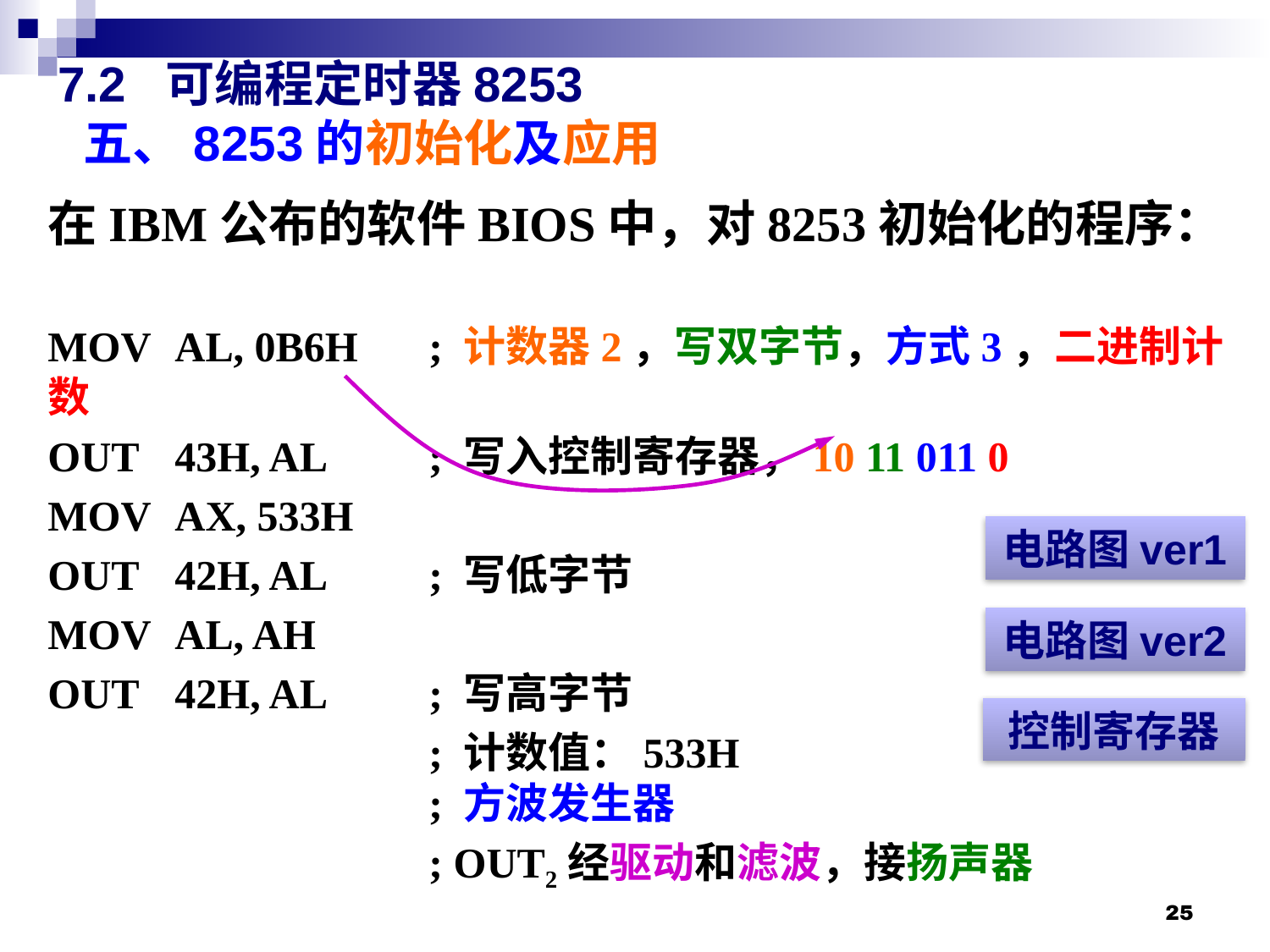

# 7.2  可编程定时器8253 五、8253的初始化及应用
在IBM公布的软件BIOS中，对8253初始化的程序：

MOV	AL, 0B6H	; 计数器2，写双字节，方式3，二进制计数
OUT	43H, AL	; 写入控制寄存器，10 11 011 0
MOV	AX, 533H
OUT	42H, AL	; 写低字节
MOV	AL, AH
OUT	42H, AL	; 写高字节
			; 计数值：533H
			; 方波发生器
			; OUT2经驱动和滤波，接扬声器

电路图ver1
电路图ver2
控制寄存器
25